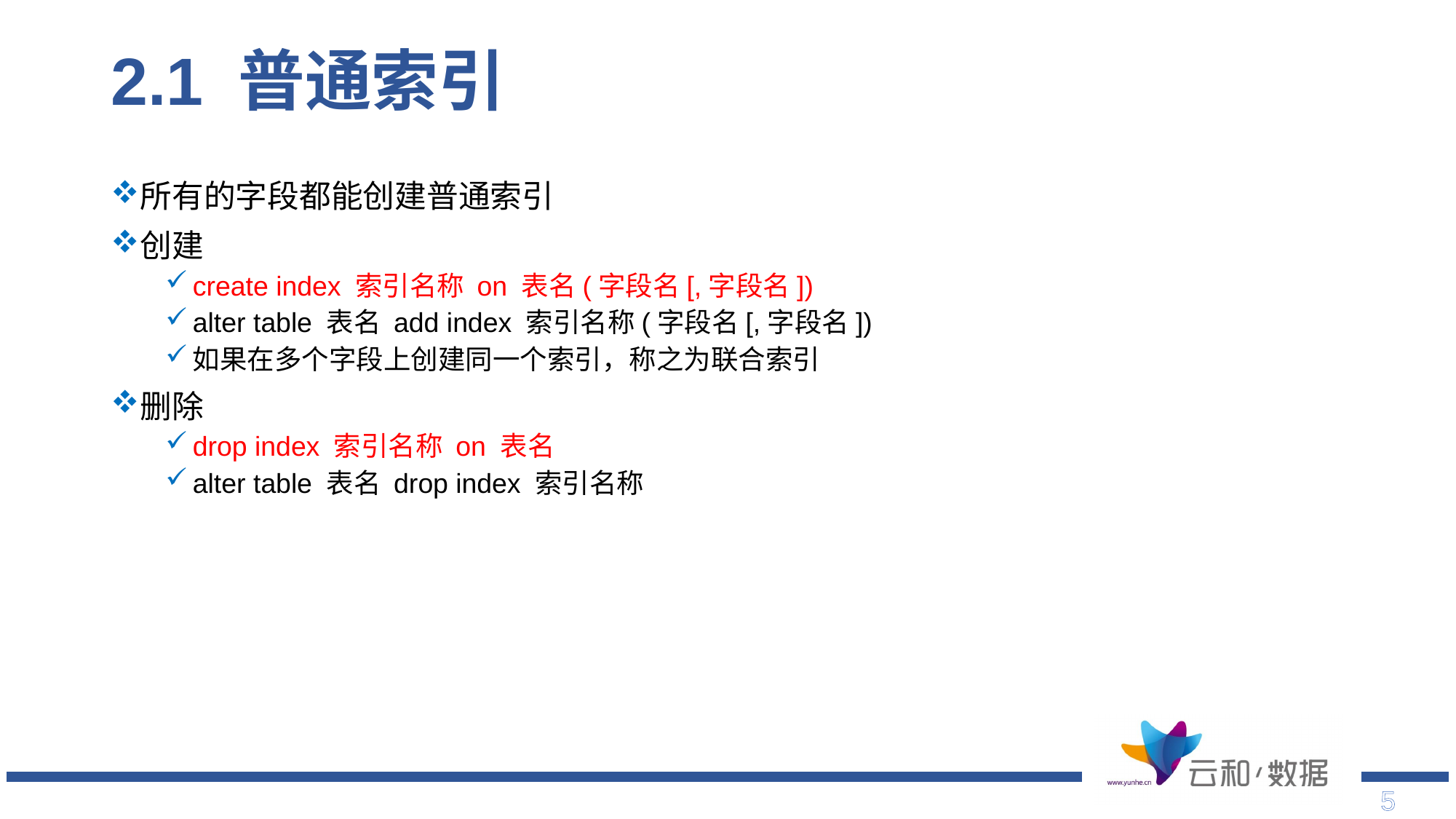

# 2.1 普通索引
所有的字段都能创建普通索引
创建
create index 索引名称 on 表名(字段名[,字段名])
alter table 表名 add index 索引名称(字段名[,字段名])
如果在多个字段上创建同一个索引，称之为联合索引
删除
drop index 索引名称 on 表名
alter table 表名 drop index 索引名称